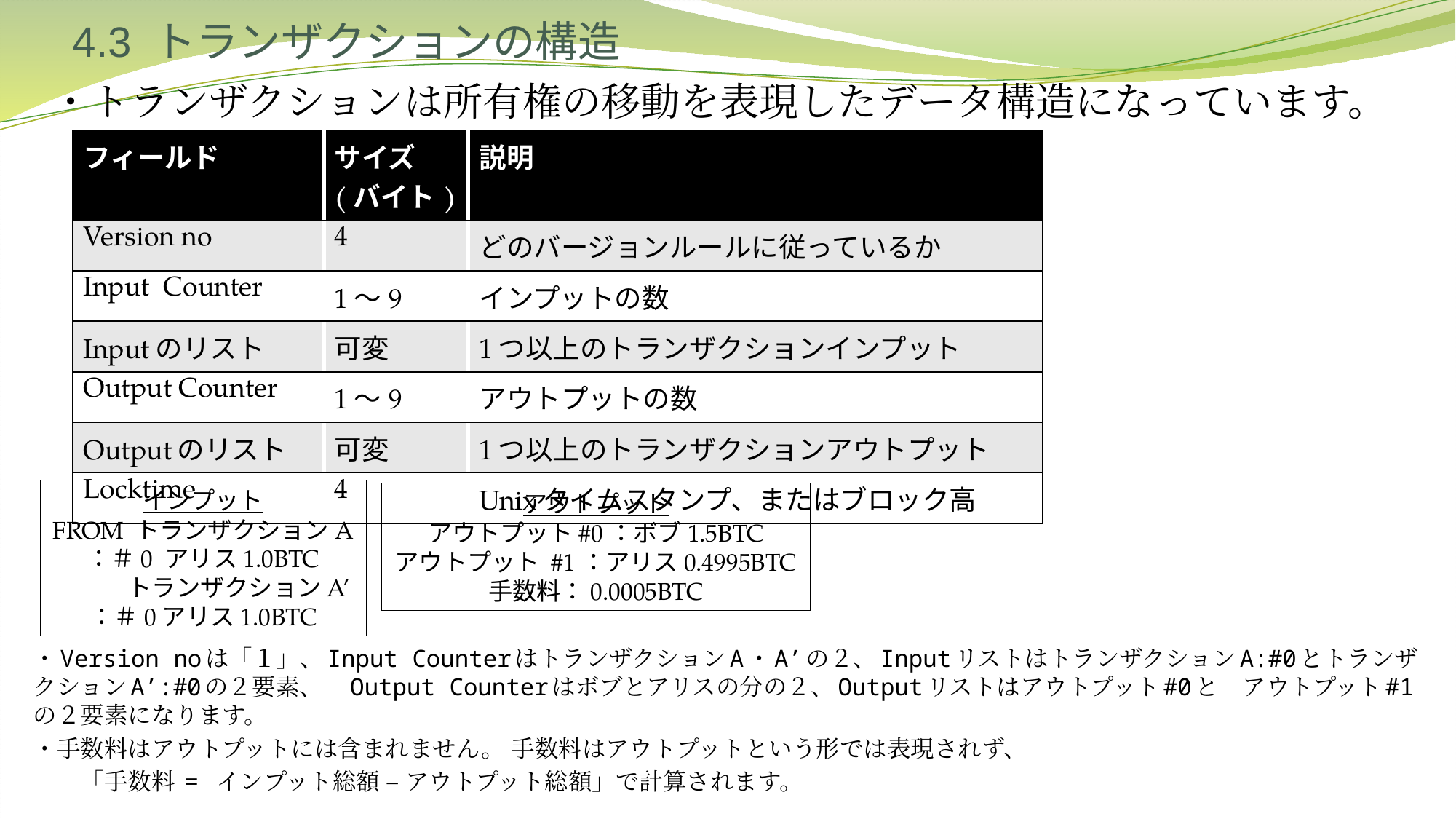

# 4.3 トランザクションの構造
・トランザクションは所有権の移動を表現したデータ構造になっています。
| フィールド | サイズ (バイト) | 説明 |
| --- | --- | --- |
| Version no | 4 | どのバージョンルールに従っているか |
| Input Counter | 1～9 | インプットの数 |
| Inputのリスト | 可変 | 1つ以上のトランザクションインプット |
| Output Counter | 1～9 | アウトプットの数 |
| Outputのリスト | 可変 | 1つ以上のトランザクションアウトプット |
| Locktime | 4 | Unixタイムスタンプ、またはブロック高 |
インプット
FROM トランザクションA
：＃0 アリス1.0BTC
            トランザクションA’
：＃0アリス1.0BTC
アウトプット
アウトプット#0：ボブ1.5BTC
アウトプット #1：アリス0.4995BTC
手数料：0.0005BTC
・Version noは「１」、Input CounterはトランザクションA・A’の２、InputリストはトランザクションA:#0とトランザクションA’:#0の２要素、　Output Counterはボブとアリスの分の２、Outputリストはアウトプット#0と　アウトプット#1の２要素になります。
・手数料はアウトプットには含まれません。 手数料はアウトプットという形では表現されず、
　　「手数料 = インプット総額 – アウトプット総額」で計算されます。